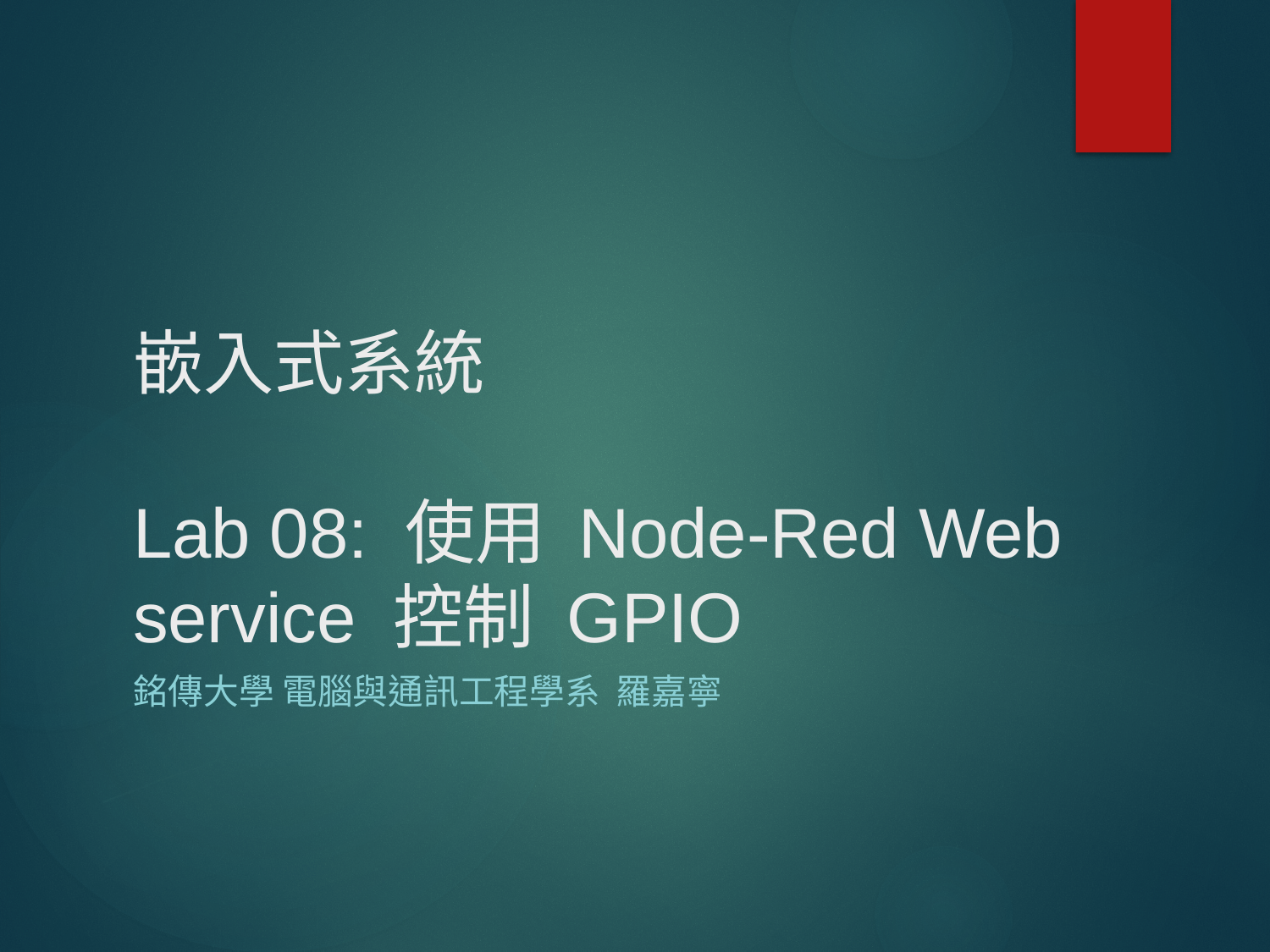

# 嵌入式系統 Lab 08: 使用 Node-Red Web service 控制 GPIO
銘傳大學 電腦與通訊工程學系  羅嘉寧